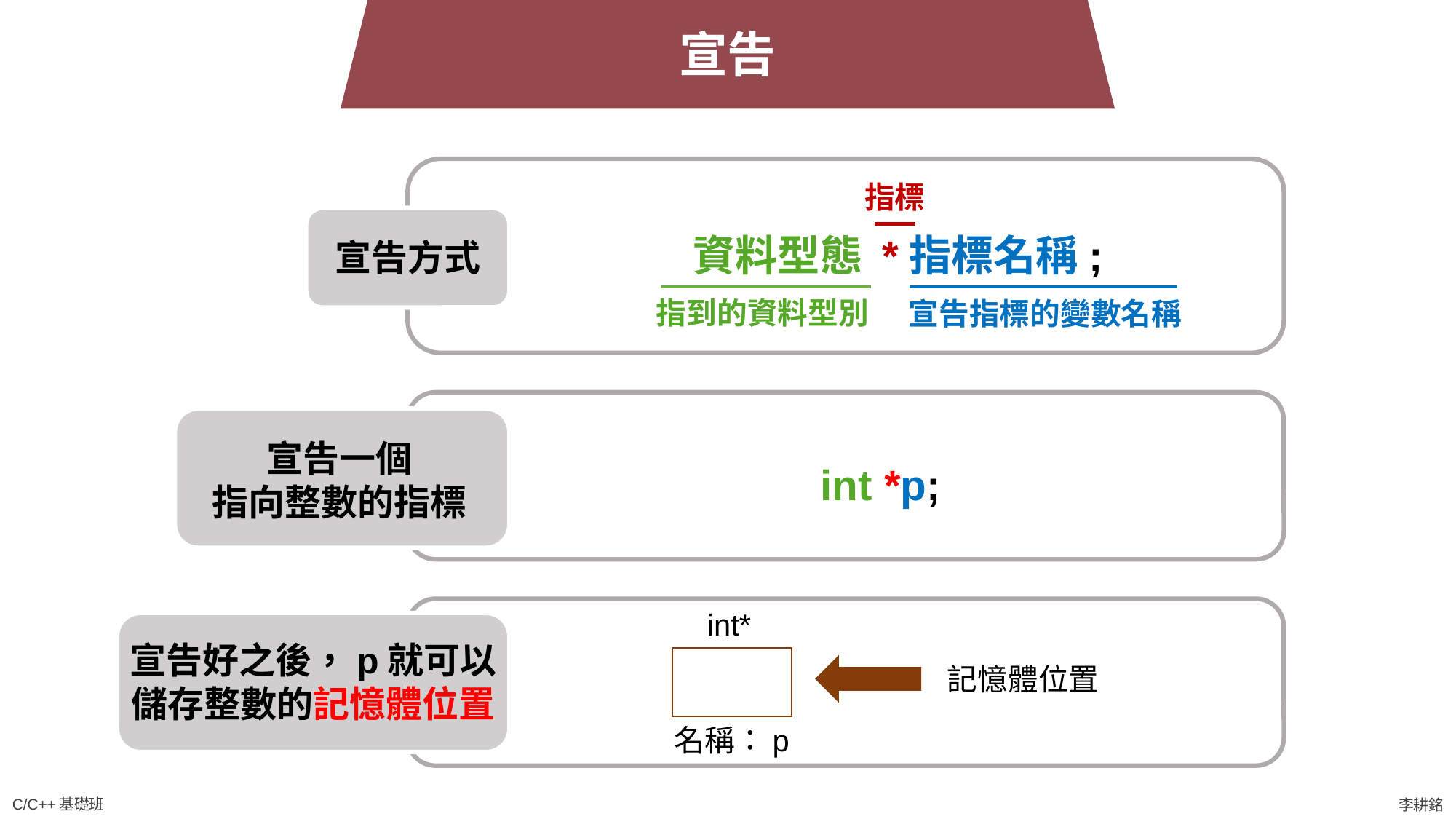

宣告

指標
指到的資料型別
宣告指標的變數名稱
資料型態 *指標名稱;

宣告方式

宣告一個
指向整數的指標
int *p;

int*

宣告好之後，p就可以儲存整數的記憶體位置

記憶體位置
名稱：p
C/C++基礎班
李耕銘